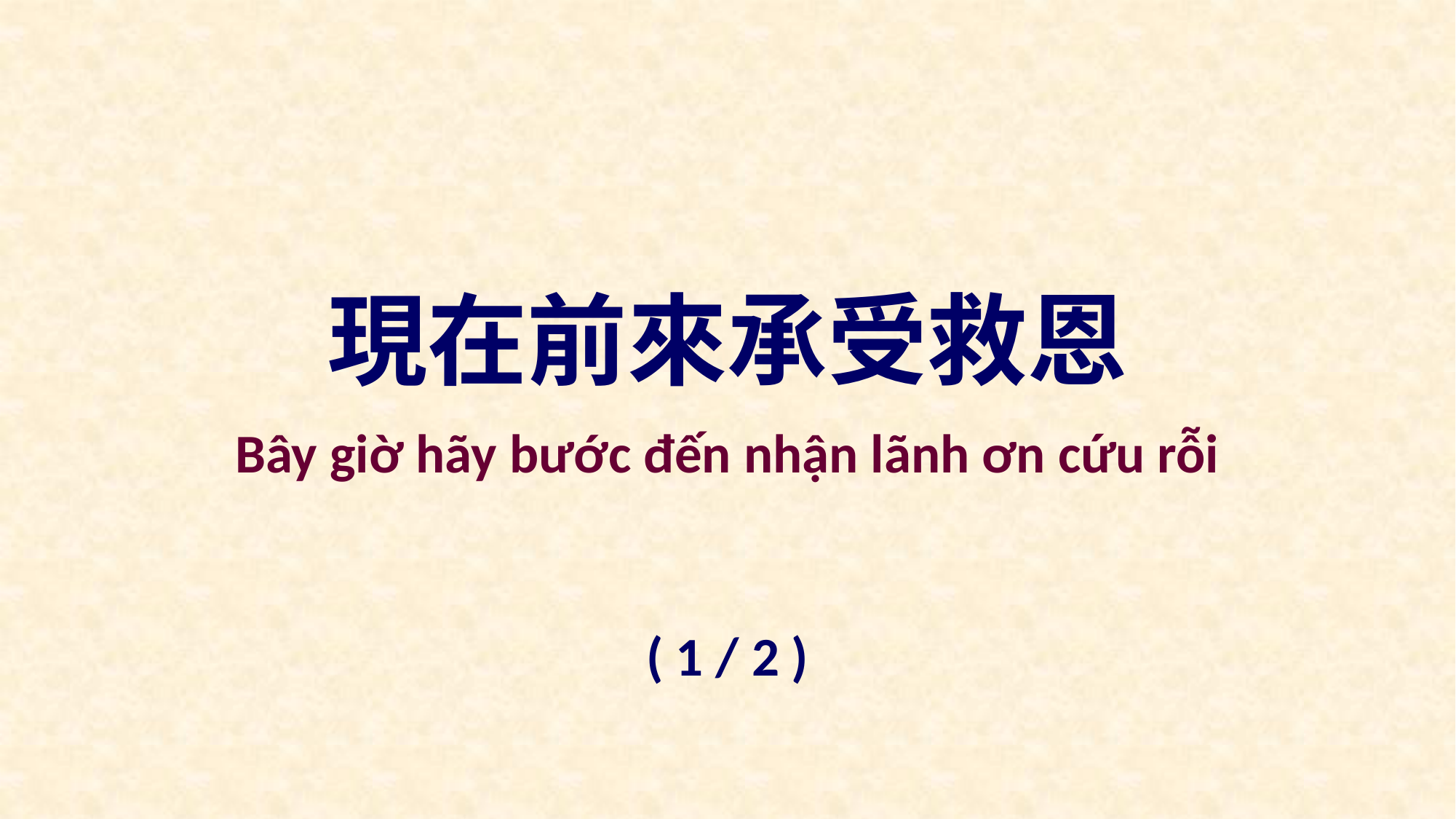

現在前來承受救恩
Bây giờ hãy bước đến nhận lãnh ơn cứu rỗi
( 1 / 2 )